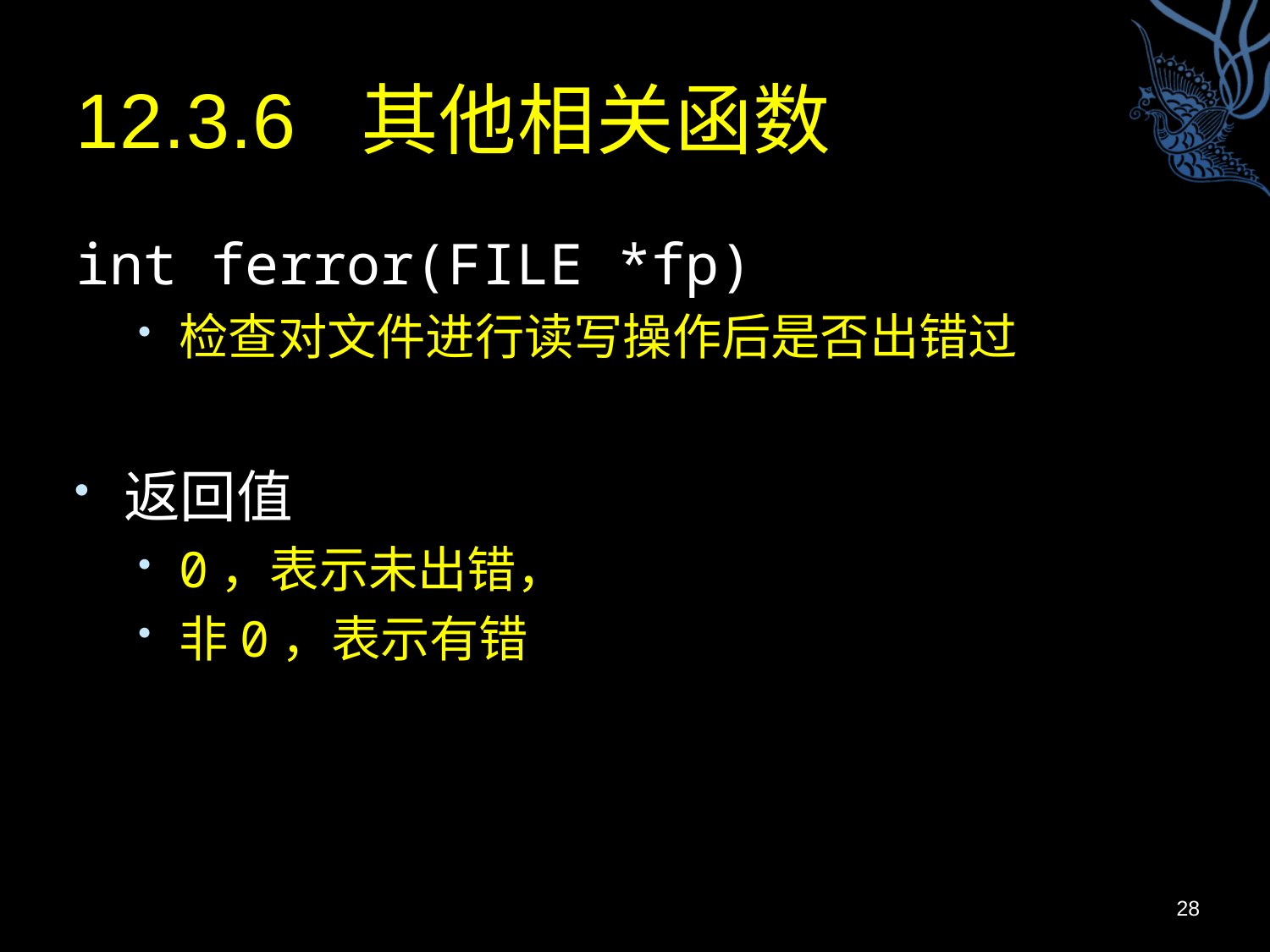

# 12.3.6  其他相关函数
int ferror(FILE *fp)
检查对文件进行读写操作后是否出错过

返回值
0，表示未出错，
非0，表示有错
28